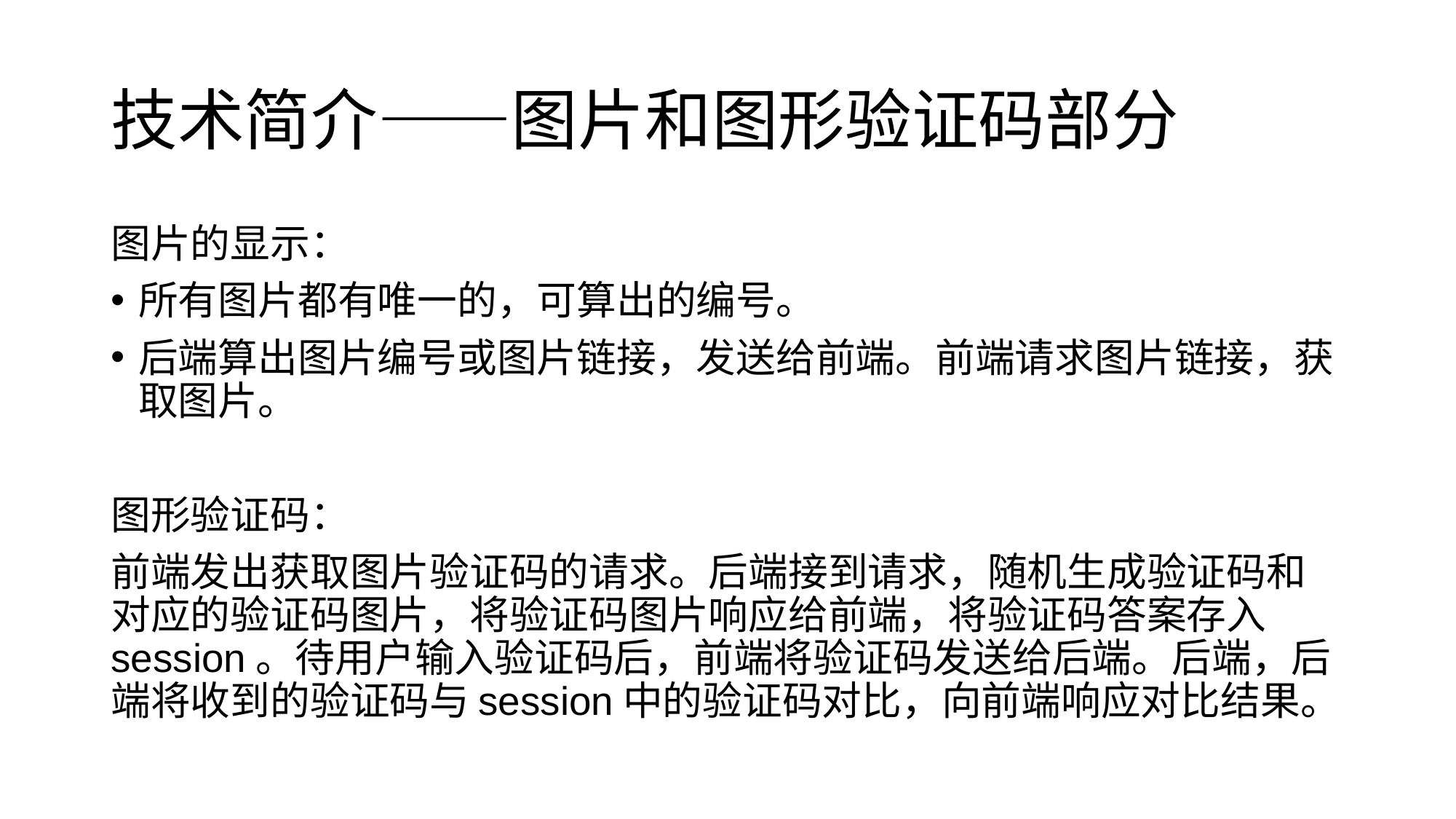

# 技术简介——图片和图形验证码部分
图片的显示：
所有图片都有唯一的，可算出的编号。
后端算出图片编号或图片链接，发送给前端。前端请求图片链接，获取图片。

图形验证码：
前端发出获取图片验证码的请求。后端接到请求，随机生成验证码和对应的验证码图片，将验证码图片响应给前端，将验证码答案存入session。待用户输入验证码后，前端将验证码发送给后端。后端，后端将收到的验证码与session中的验证码对比，向前端响应对比结果。